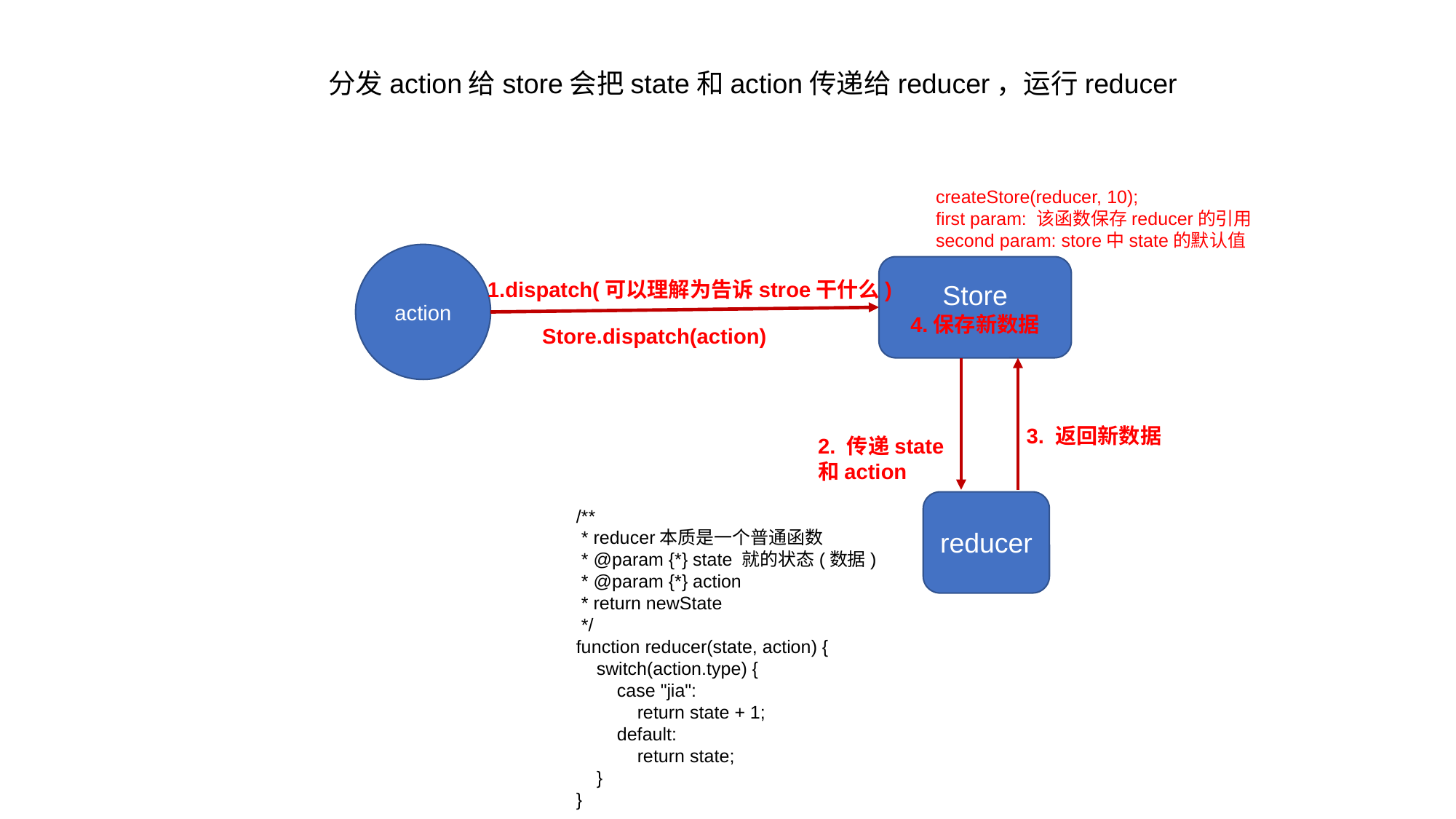

分发action给store会把state和action传递给reducer，运行reducer
createStore(reducer, 10);
first param: 该函数保存reducer的引用
second param: store中state的默认值

action
Store
4.保存新数据
1.dispatch(可以理解为告诉stroe干什么)
Store.dispatch(action)
3. 返回新数据
2. 传递state
和action

reducer
/**
 * reducer本质是一个普通函数
 * @param {*} state 就的状态(数据)
 * @param {*} action
 * return newState
 */
function reducer(state, action) {
    switch(action.type) {
        case "jia":
            return state + 1;
        default:
            return state;
    }
}